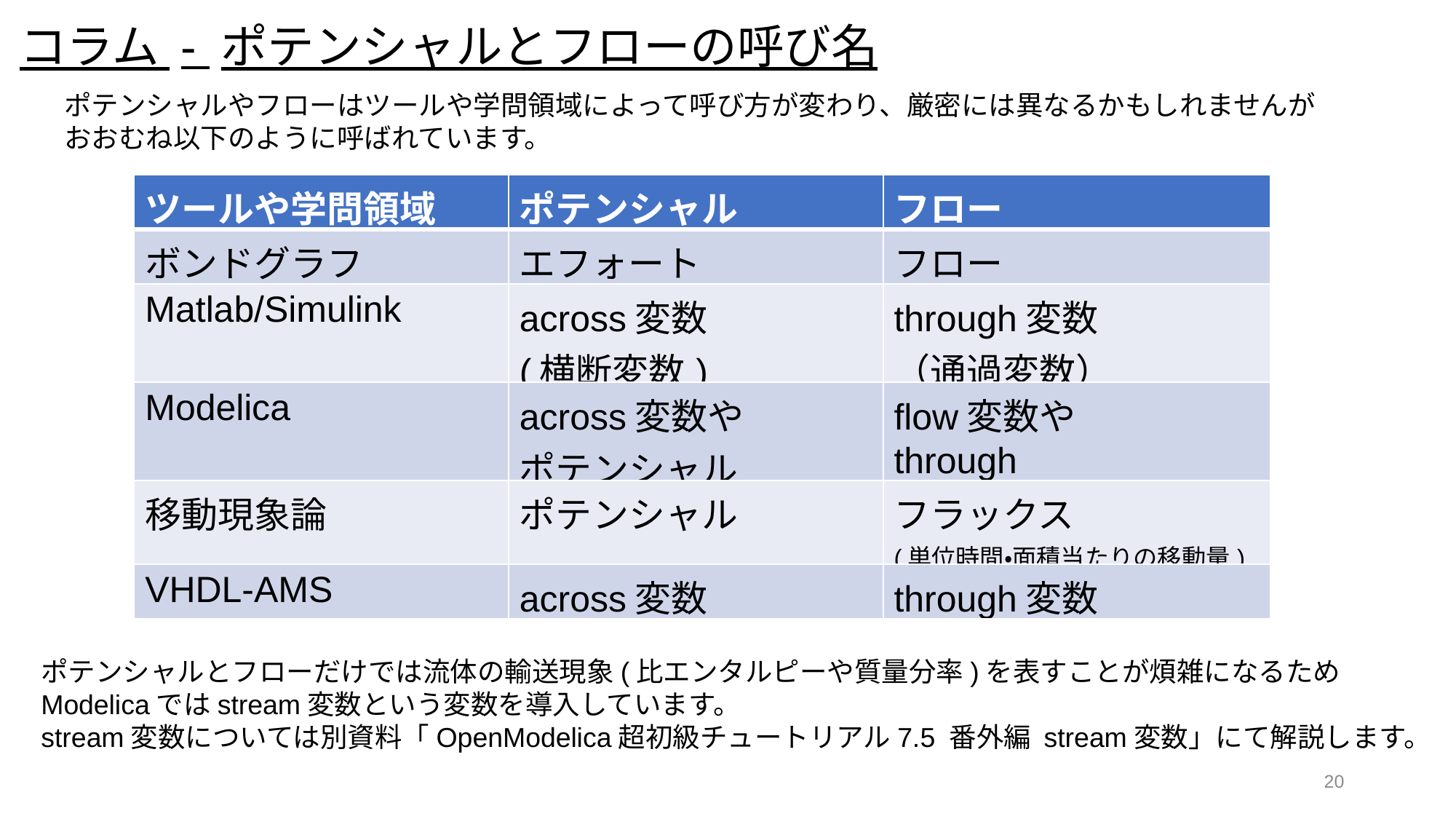

コラム - ポテンシャルとフローの呼び名
ポテンシャルやフローはツールや学問領域によって呼び方が変わり、厳密には異なるかもしれませんが
おおむね以下のように呼ばれています。
| ツールや学問領域 | ポテンシャル | フロー |
| --- | --- | --- |
| ボンドグラフ | エフォート | フロー |
| Matlab/Simulink | across変数 (横断変数) | through変数 （通過変数） |
| Modelica | across変数や ポテンシャル | flow変数や through |
| 移動現象論 | ポテンシャル | フラックス (単位時間・面積当たりの移動量) |
| VHDL-AMS | across変数 | through変数 |
ポテンシャルとフローだけでは流体の輸送現象(比エンタルピーや質量分率)を表すことが煩雑になるためModelicaではstream変数という変数を導入しています。
stream変数については別資料「OpenModelica超初級チュートリアル7.5 番外編 stream変数」にて解説します。
20